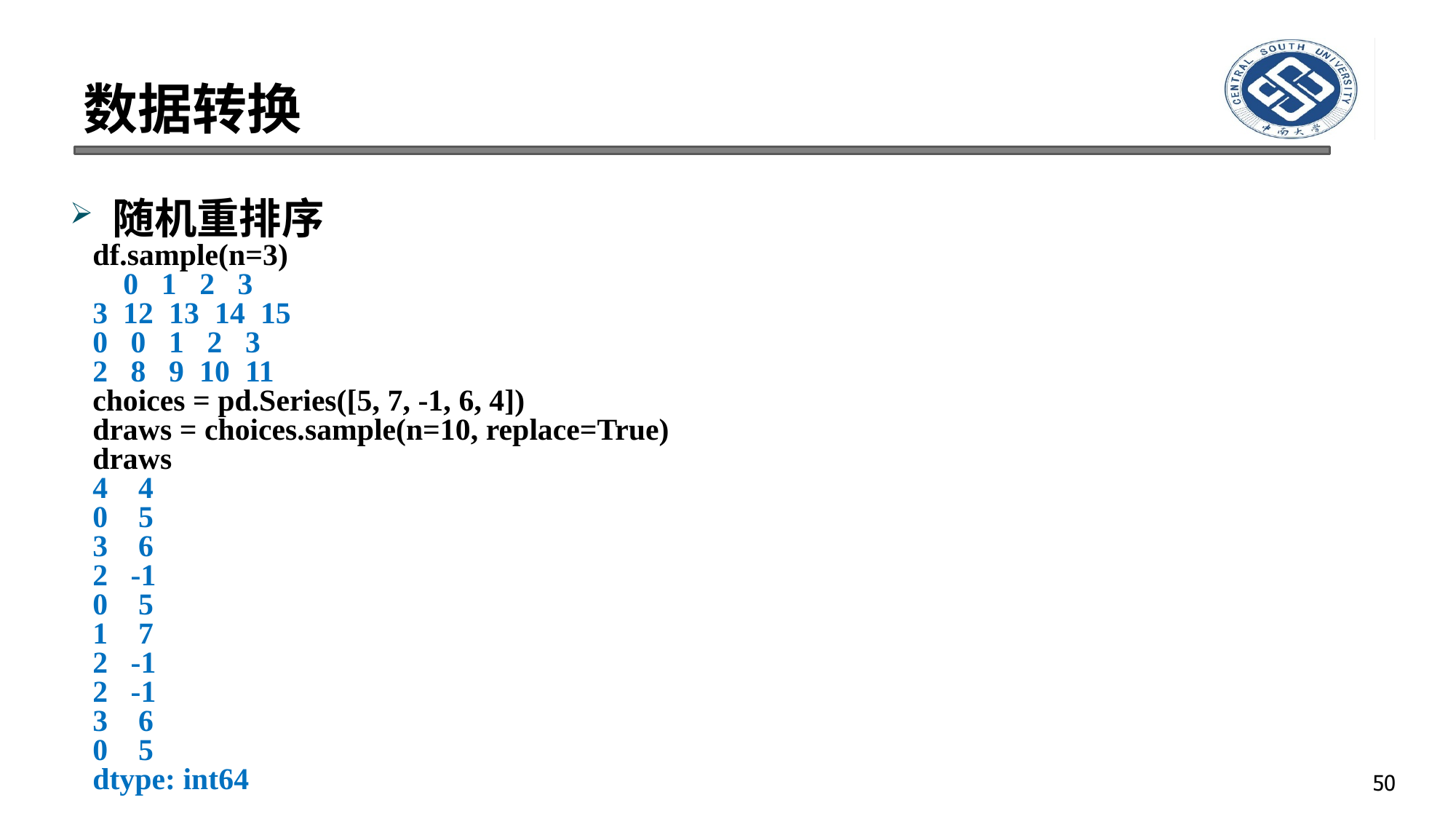

# 数据转换
随机重排序
df.sample(n=3)
    0   1   2   3
3  12  13  14  15
0   0   1   2   3
2   8   9  10  11
choices = pd.Series([5, 7, -1, 6, 4])
draws = choices.sample(n=10, replace=True)
draws
4    4
0    5
3    6
2   -1
0    5
1    7
2   -1
2   -1
3    6
0    5
dtype: int64
50